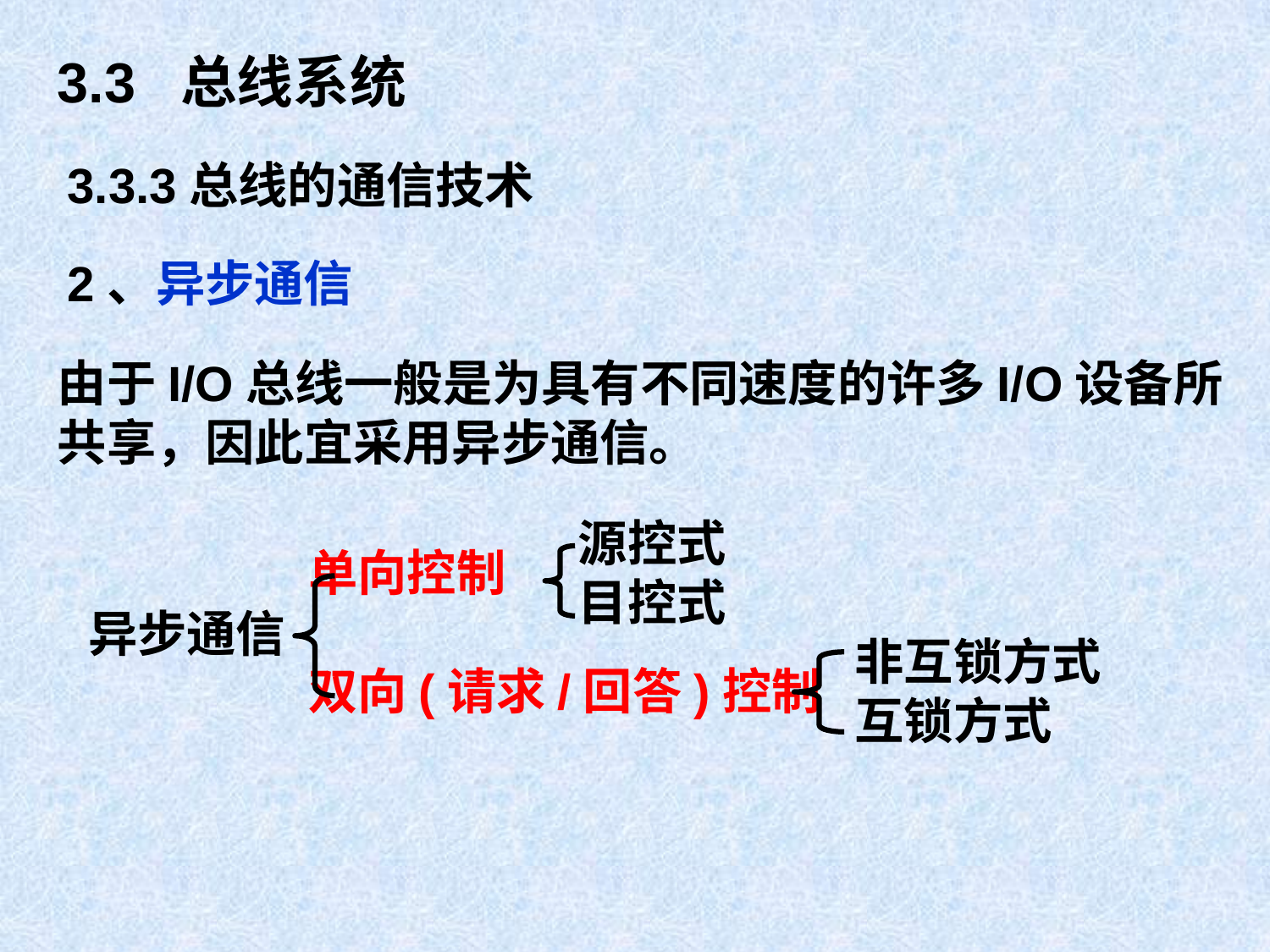

3.3  总线系统
3.3.3总线的通信技术

2、异步通信
由于I/O总线一般是为具有不同速度的许多I/O设备所
共享，因此宜采用异步通信。
源控式
目控式

单向控制

双向(请求/回答)控制

异步通信
非互锁方式
互锁方式